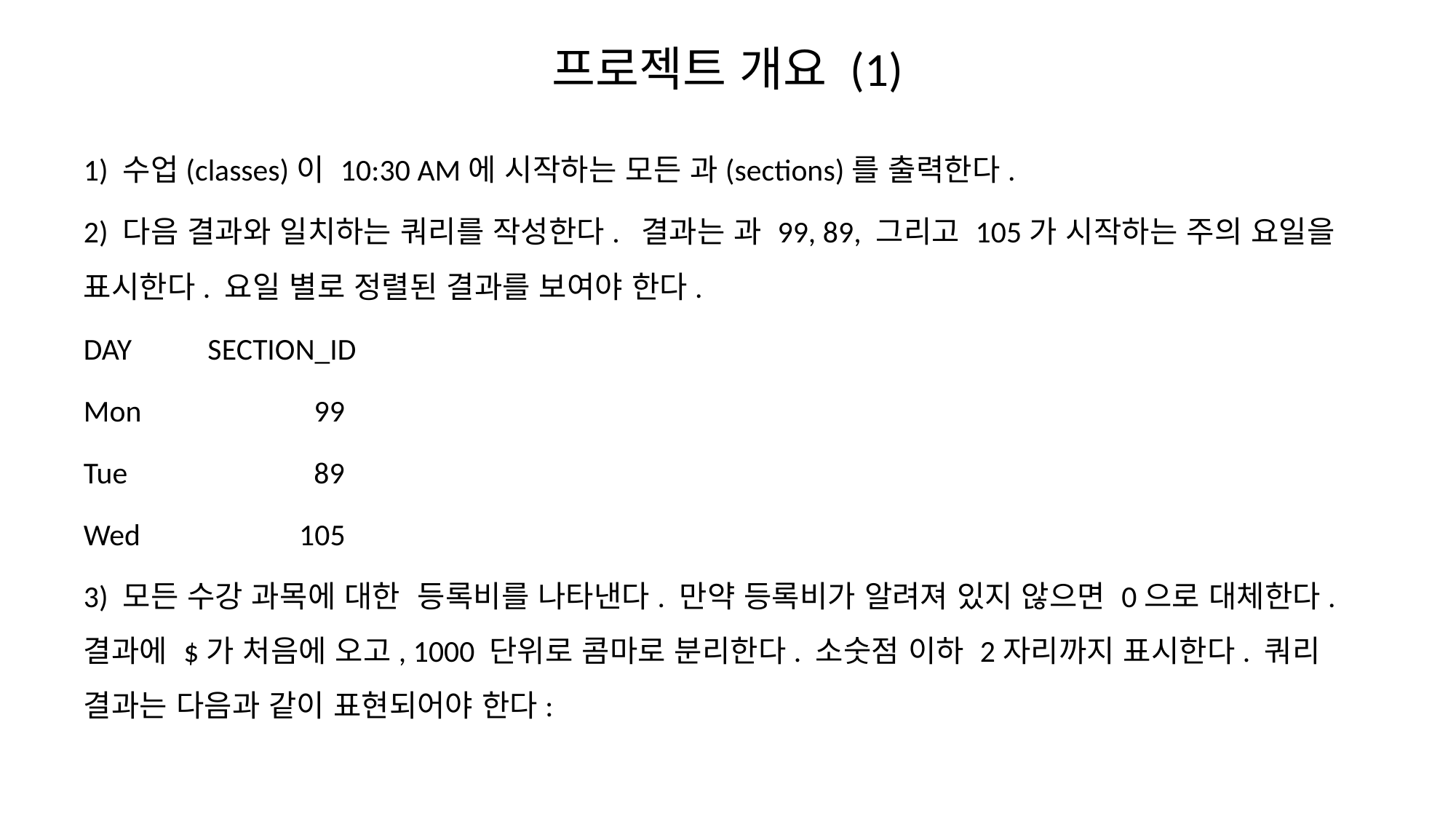

# 프로젝트 개요 (1)
1) 수업(classes)이 10:30 AM에 시작하는 모든 과(sections)를 출력한다.
2) 다음 결과와 일치하는 쿼리를 작성한다.  결과는 과 99, 89, 그리고 105가 시작하는 주의 요일을 표시한다. 요일 별로 정렬된 결과를 보여야 한다.
DAY           SECTION_ID
Mon                         99
Tue                           89
Wed                       105
3) 모든 수강 과목에 대한  등록비를 나타낸다. 만약 등록비가 알려져 있지 않으면 0으로 대체한다. 결과에 $가 처음에 오고, 1000 단위로 콤마로 분리한다. 소숫점 이하 2자리까지 표시한다. 쿼리 결과는 다음과 같이 표현되어야 한다: